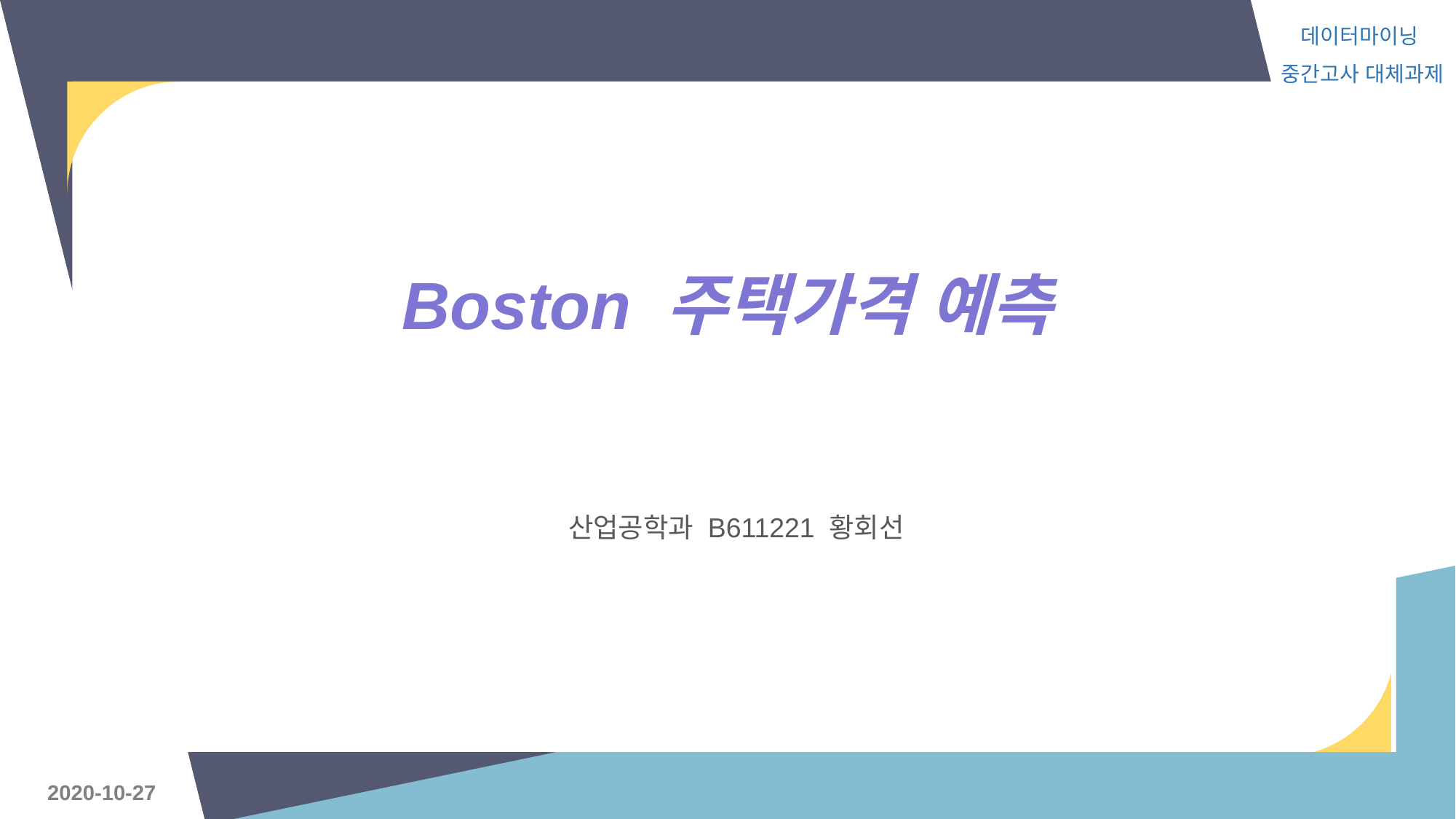

데이터마이닝
중간고사 대체과제

Boston 주택가격 예측
 산업공학과 B611221 황회선

2020-10-27